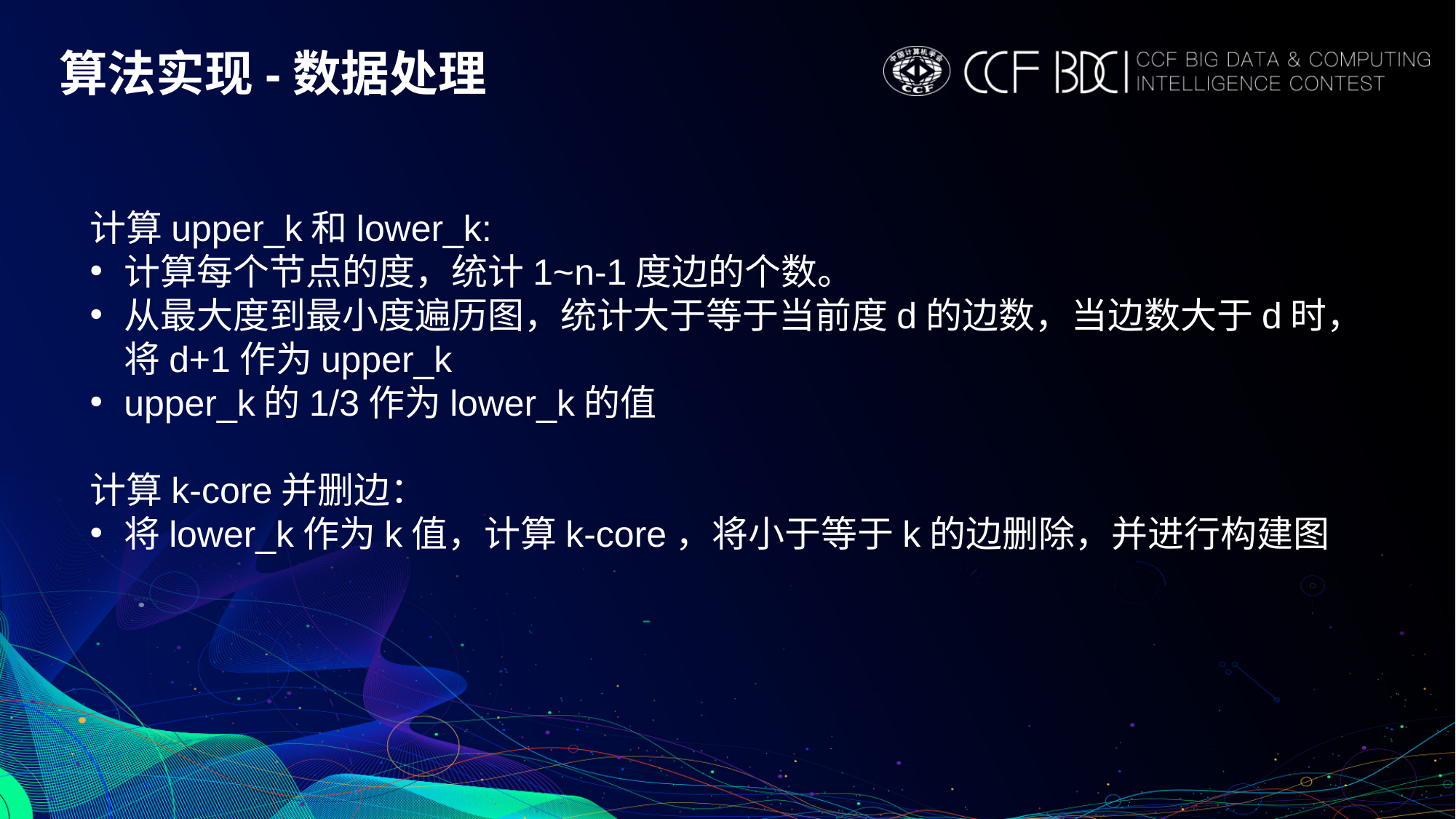

算法实现-数据处理
计算upper_k和lower_k:
计算每个节点的度，统计1~n-1度边的个数。
从最大度到最小度遍历图，统计大于等于当前度d的边数，当边数大于d时，将d+1作为upper_k
upper_k的1/3作为lower_k的值

计算k-core并删边：
将lower_k作为k值，计算k-core，将小于等于k的边删除，并进行构建图